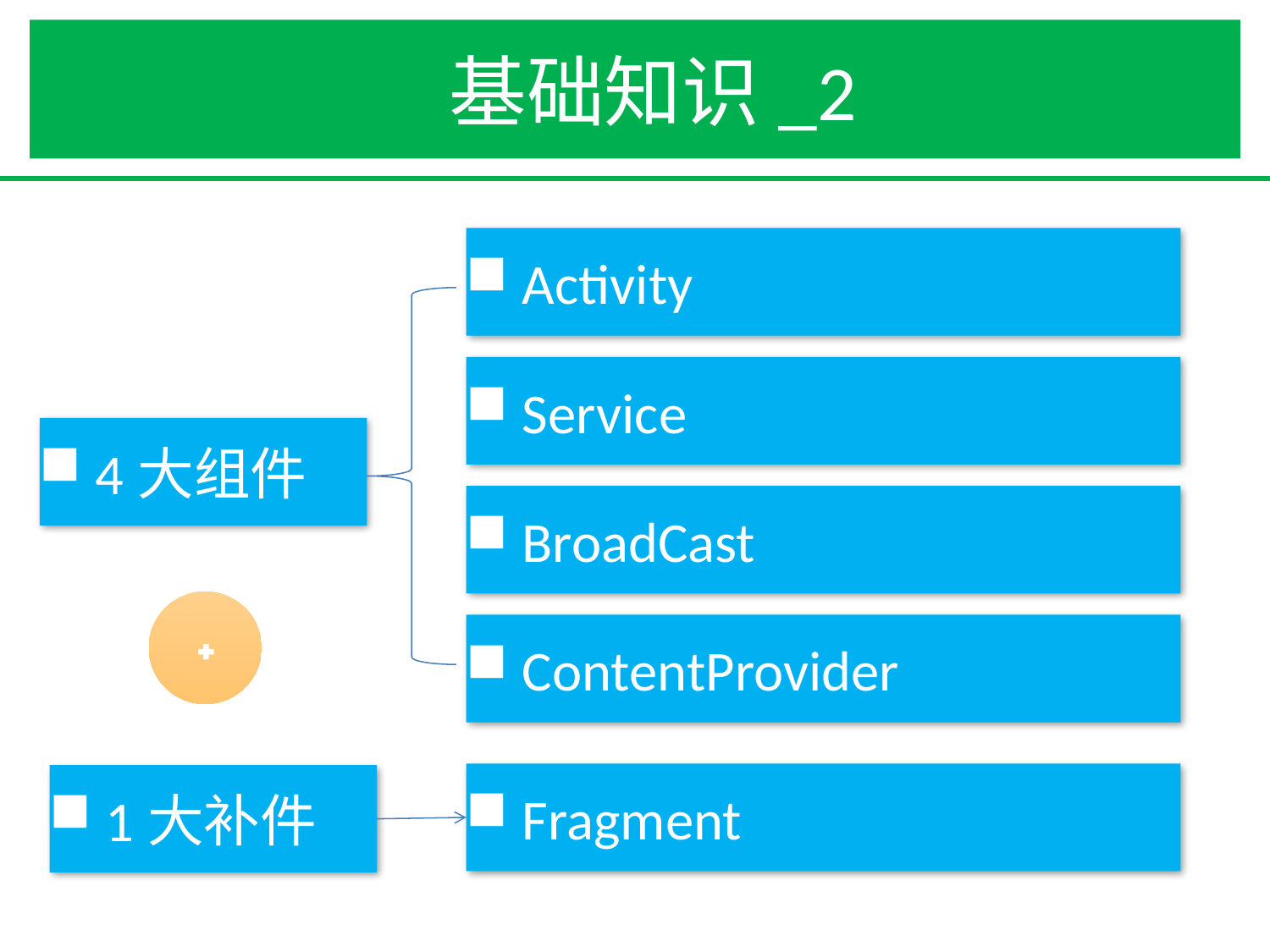

# 基础知识_2
 Activity

 Service
 4大组件
 BroadCast

+
 ContentProvider
 Fragment
 1大补件